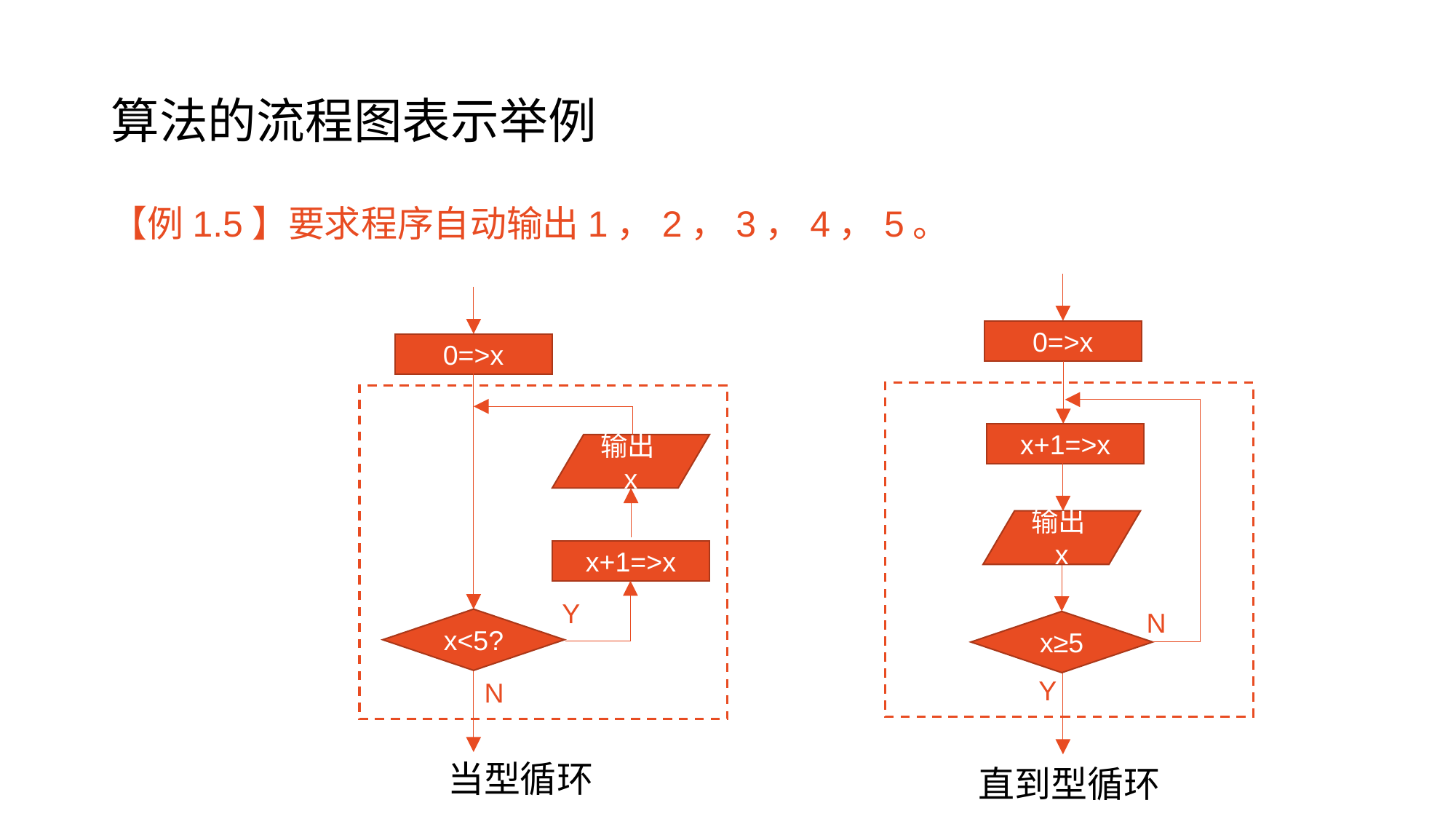

# 算法的流程图表示举例
【例1.5】要求程序自动输出1，2，3，4，5。
0=>x

x+1=>x
输出x
N
x≥5
Y
0=>x

输出x
x+1=>x

Y
x<5?
N
当型循环
直到型循环